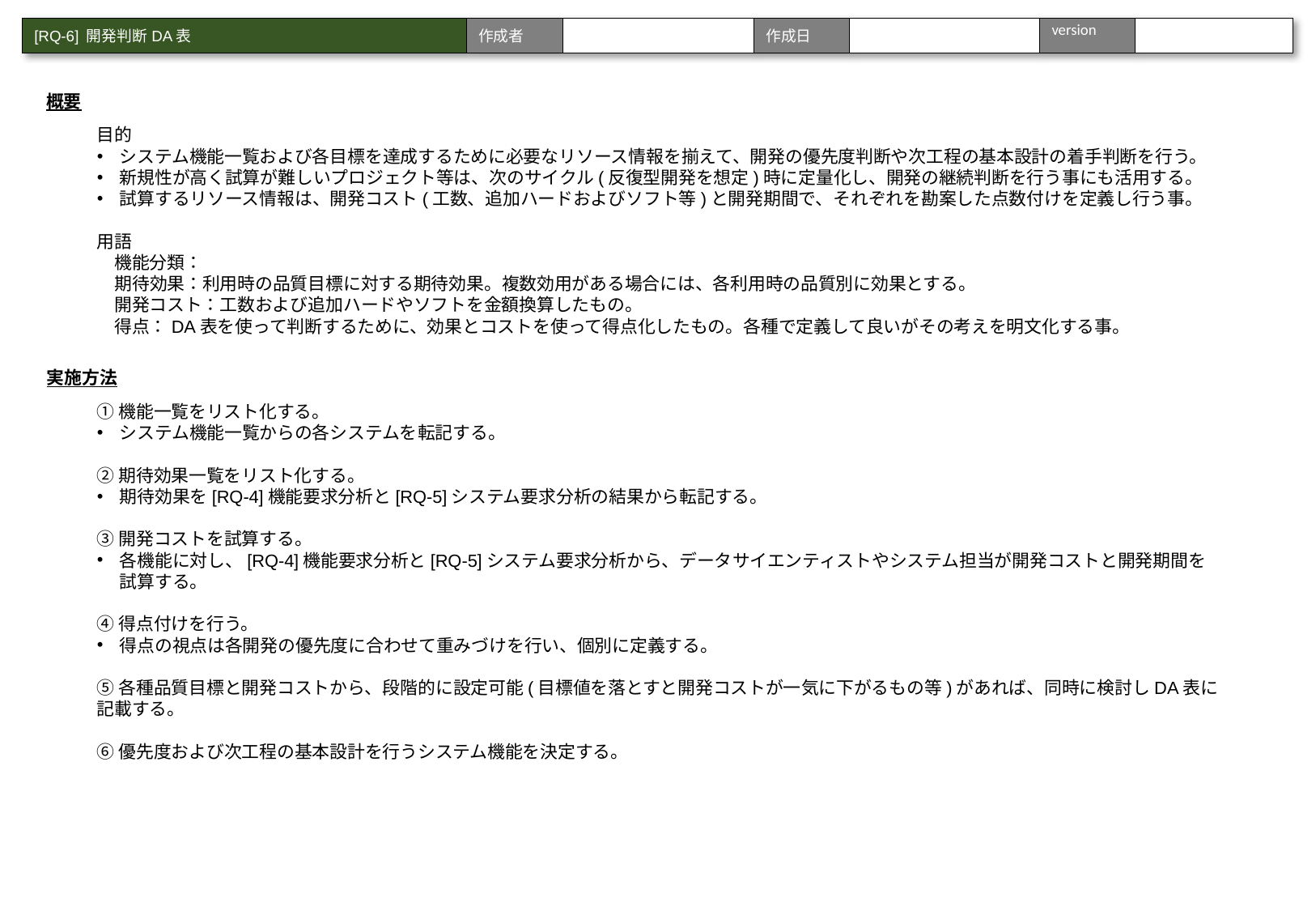

| [RQ-6] 開発判断DA表 | 作成者 |  | 作成日 |  | version |  |
| --- | --- | --- | --- | --- | --- | --- |
概要
目的
システム機能一覧および各目標を達成するために必要なリソース情報を揃えて、開発の優先度判断や次工程の基本設計の着手判断を行う。
新規性が高く試算が難しいプロジェクト等は、次のサイクル(反復型開発を想定)時に定量化し、開発の継続判断を行う事にも活用する。
試算するリソース情報は、開発コスト(工数、追加ハードおよびソフト等)と開発期間で、それぞれを勘案した点数付けを定義し行う事。

用語
　機能分類：
　期待効果：利用時の品質目標に対する期待効果。複数効用がある場合には、各利用時の品質別に効果とする。
　開発コスト：工数および追加ハードやソフトを金額換算したもの。
　得点：DA表を使って判断するために、効果とコストを使って得点化したもの。各種で定義して良いがその考えを明文化する事。
実施方法
①機能一覧をリスト化する。
システム機能一覧からの各システムを転記する。

②期待効果一覧をリスト化する。
期待効果を[RQ-4]機能要求分析と[RQ-5]システム要求分析の結果から転記する。

③開発コストを試算する。
各機能に対し、[RQ-4]機能要求分析と[RQ-5]システム要求分析から、データサイエンティストやシステム担当が開発コストと開発期間を試算する。

④得点付けを行う。
得点の視点は各開発の優先度に合わせて重みづけを行い、個別に定義する。

⑤各種品質目標と開発コストから、段階的に設定可能(目標値を落とすと開発コストが一気に下がるもの等)があれば、同時に検討しDA表に記載する。

⑥優先度および次工程の基本設計を行うシステム機能を決定する。